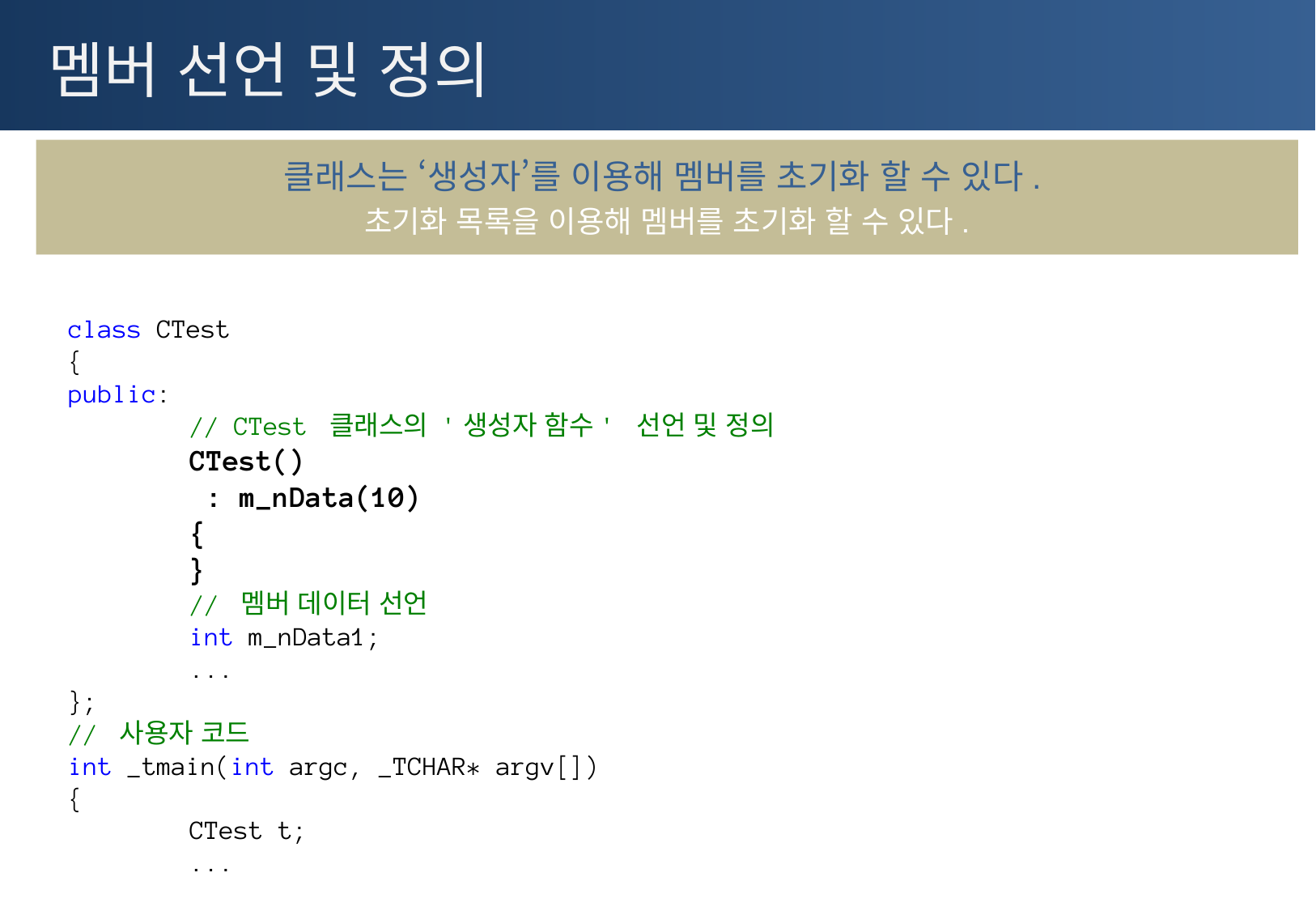

# 멤버 선언 및 정의
클래스는 ‘생성자’를 이용해 멤버를 초기화 할 수 있다.
초기화 목록을 이용해 멤버를 초기화 할 수 있다.
class CTest
{
public:
	// CTest 클래스의 '생성자 함수' 선언 및 정의
	CTest()
	 : m_nData(10)
	{
	}
	// 멤버 데이터 선언
	int m_nData1;
	...
};
// 사용자 코드
int _tmain(int argc, _TCHAR* argv[])
{
	CTest t;
	...